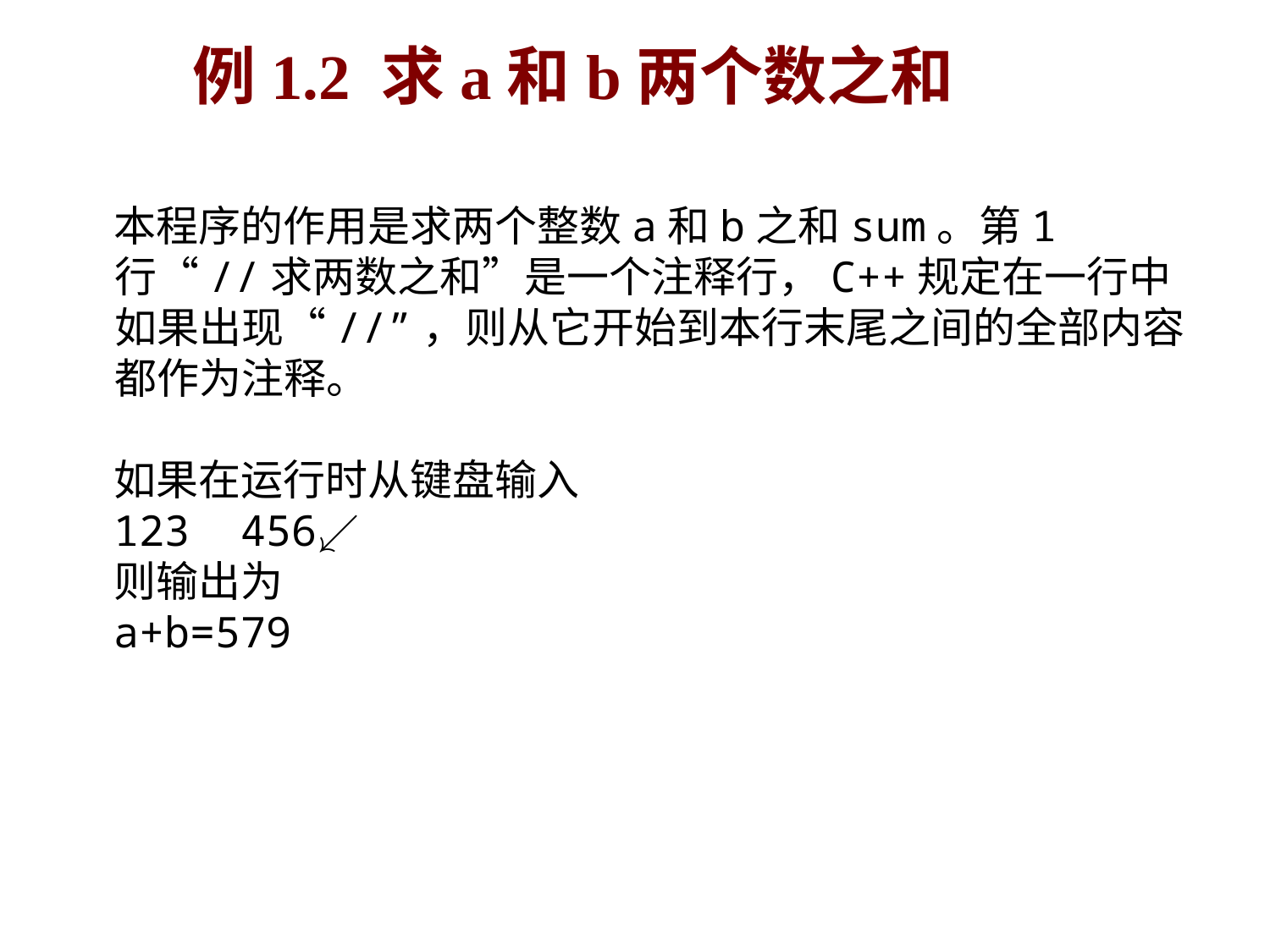

例1.2 求a和b两个数之和
本程序的作用是求两个整数a和b之和sum。第1行“//求两数之和”是一个注释行，C++规定在一行中如果出现“//”，则从它开始到本行末尾之间的全部内容都作为注释。

如果在运行时从键盘输入
123  456↙
则输出为
a+b=579